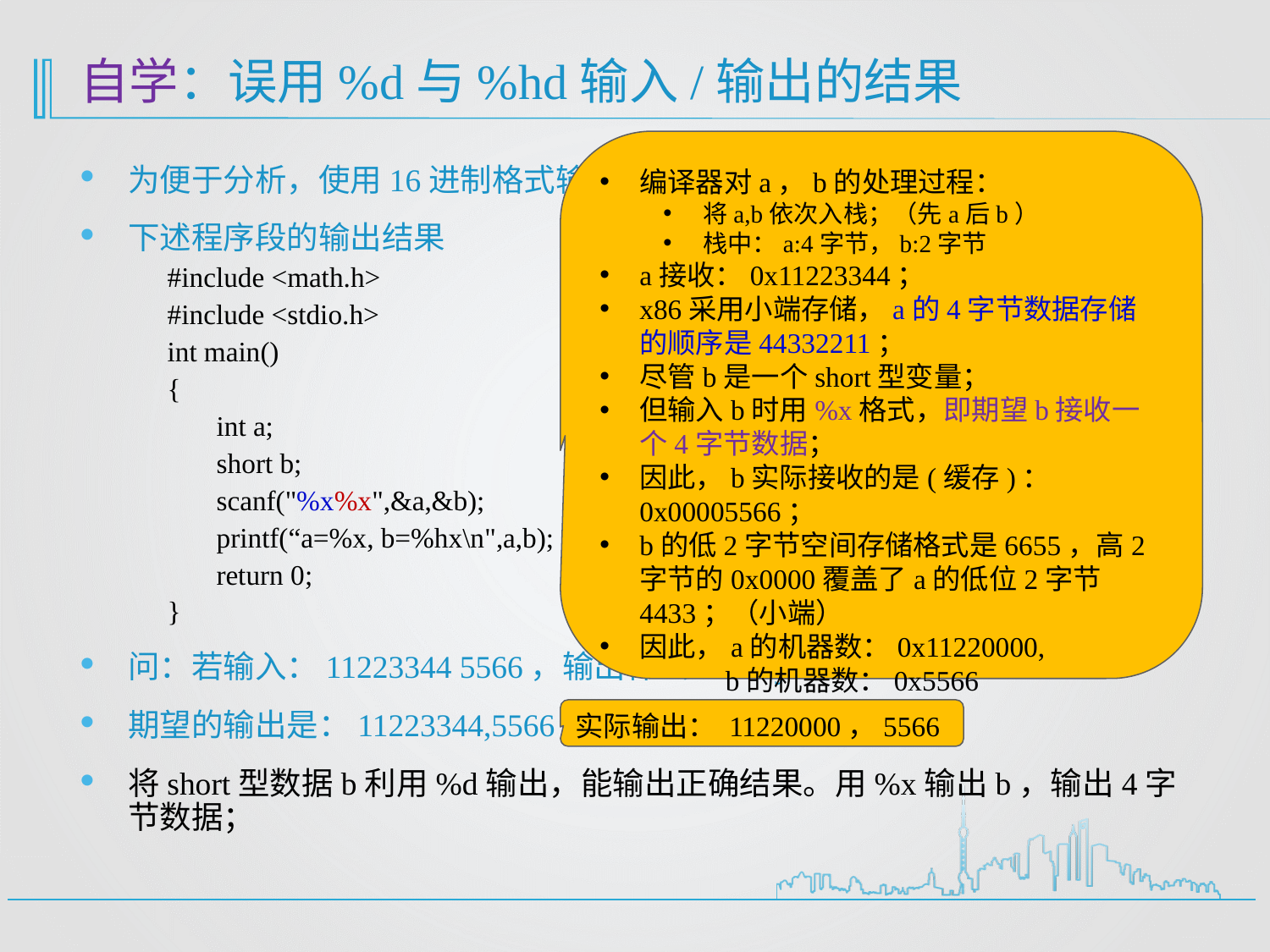

# 自学：误用%d与%hd输入/输出的结果
编译器对a，b的处理过程：
将a,b依次入栈；（先a后b）
栈中：a:4字节，b:2字节
a接收：0x11223344；
x86采用小端存储，a的4字节数据存储的顺序是44332211；
尽管b是一个short型变量；
但输入b时用%x格式，即期望b接收一个4字节数据；
因此，b实际接收的是(缓存)：0x00005566；
b的低2字节空间存储格式是6655，高2字节的0x0000覆盖了a的低位2字节4433；（小端）
因此，a的机器数：0x11220000,
                  b的机器数：0x5566

为便于分析，使用16进制格式输入；
下述程序段的输出结果
#include <math.h>
#include <stdio.h>
int main()
{
       int a;
       short b;
       scanf("%x%x",&a,&b);
       printf(“a=%x, b=%hx\n",a,b);
       return 0;
}
问：若输入：11223344 5566，输出什么？Why?
期望的输出是：11223344,5566
将short型数据b利用%d输出，能输出正确结果。用%x输出b，输出4字节数据；

实际输出： 11220000，5566